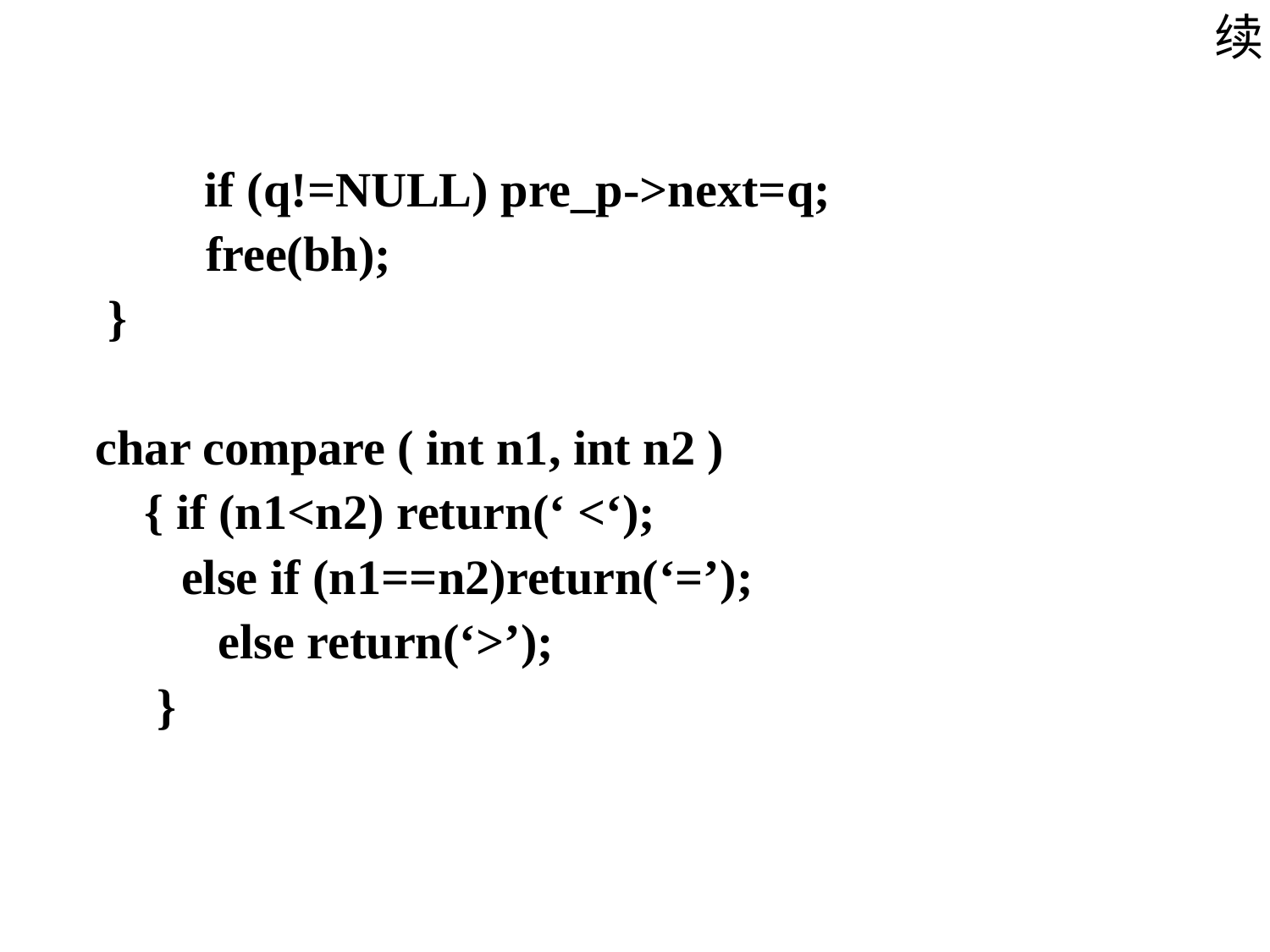

# 续
               if (q!=NULL) pre_p->next=q;
           free(bh);
   }

  char compare ( int n1, int n2 )
      { if (n1<n2) return(‘ <‘);
         else if (n1==n2)return(‘=’);
            else return(‘>’);
       }